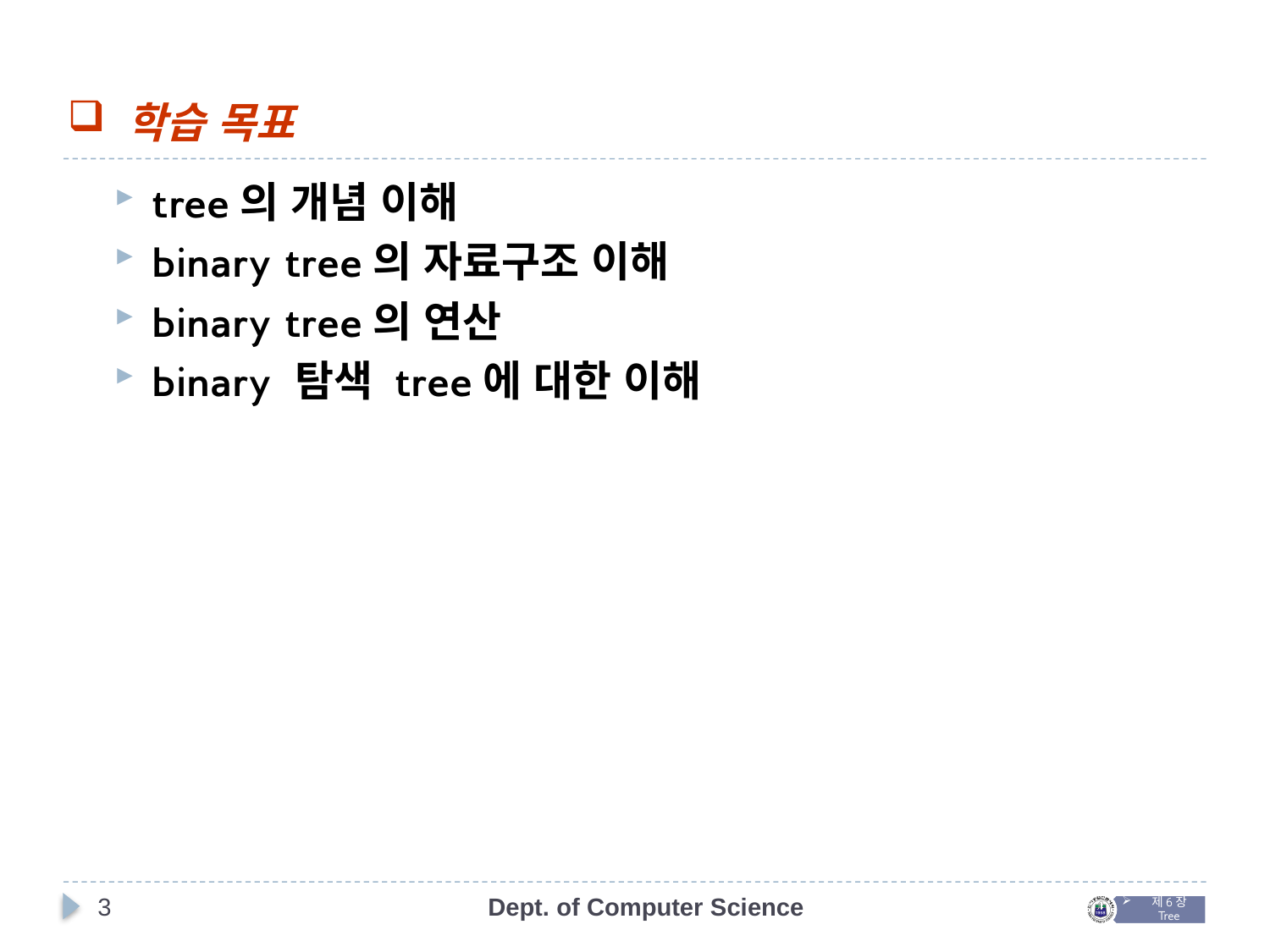

# 학습 목표
tree의 개념 이해
binary tree의 자료구조 이해
binary tree의 연산
binary 탐색 tree에 대한 이해

3
Dept. of Computer Science